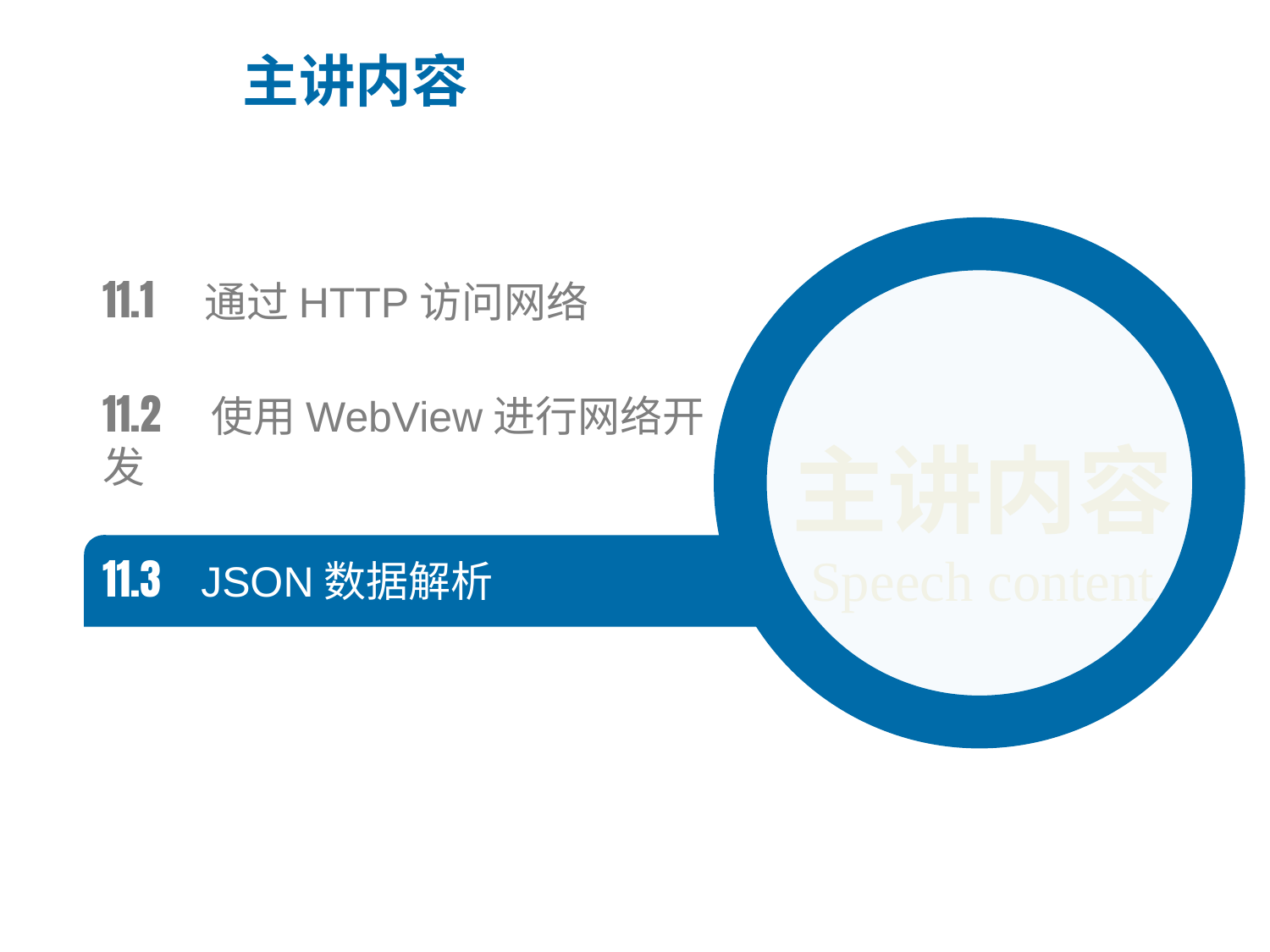

主讲内容

11.1    通过HTTP访问网络
主讲内容
Speech content
11.2    使用WebView进行网络开发

11.3    JSON数据解析